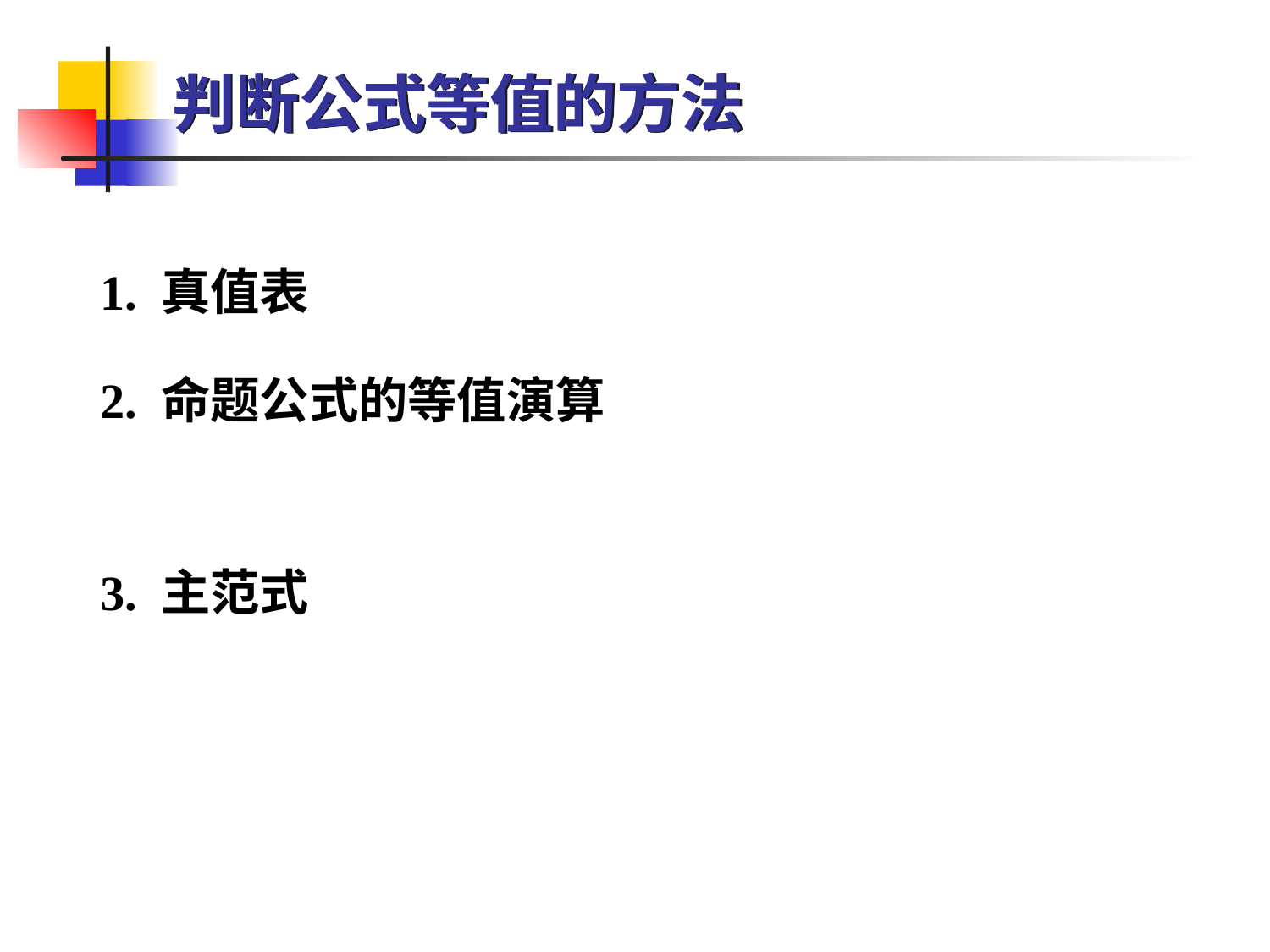

# 判断公式等值的方法
1. 真值表
2. 命题公式的等值演算
3. 主范式